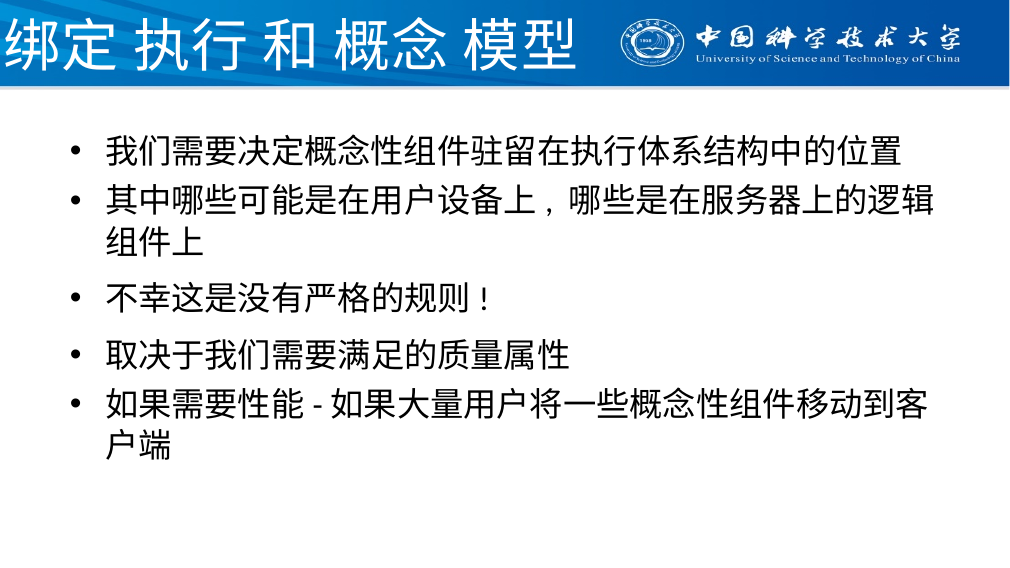

# 绑定 执行 和 概念 模型
我们需要决定概念性组件驻留在执行体系结构中的位置
其中哪些可能是在用户设备上, 哪些是在服务器上的逻辑组件上
不幸这是没有严格的规则!
取决于我们需要满足的质量属性
如果需要性能-如果大量用户将一些概念性组件移动到客户端